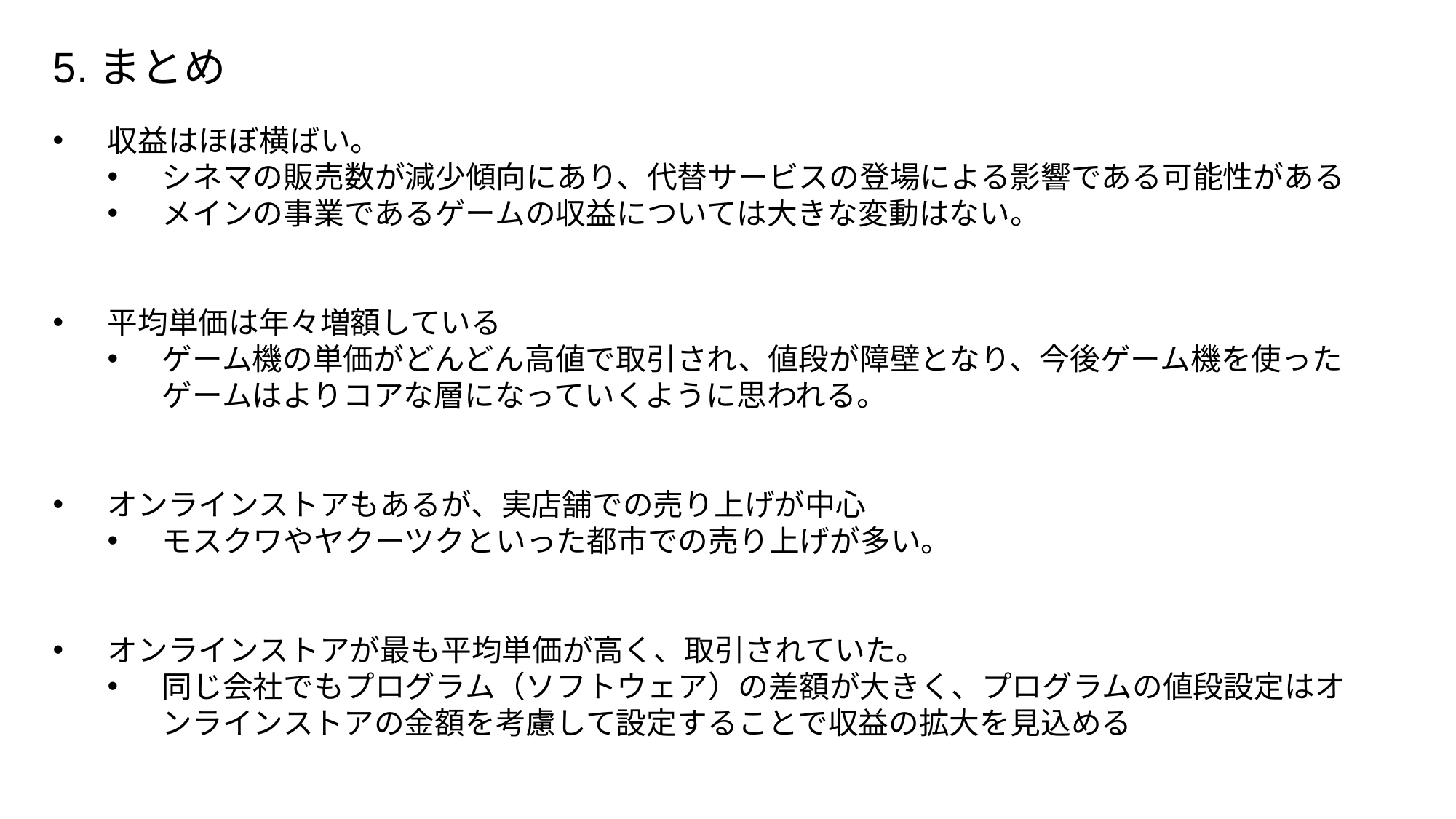

5.まとめ
収益はほぼ横ばい。
シネマの販売数が減少傾向にあり、代替サービスの登場による影響である可能性がある
メインの事業であるゲームの収益については大きな変動はない。

平均単価は年々増額している
ゲーム機の単価がどんどん高値で取引され、値段が障壁となり、今後ゲーム機を使ったゲームはよりコアな層になっていくように思われる。

オンラインストアもあるが、実店舗での売り上げが中心
モスクワやヤクーツクといった都市での売り上げが多い。

オンラインストアが最も平均単価が高く、取引されていた。
同じ会社でもプログラム（ソフトウェア）の差額が大きく、プログラムの値段設定はオンラインストアの金額を考慮して設定することで収益の拡大を見込める